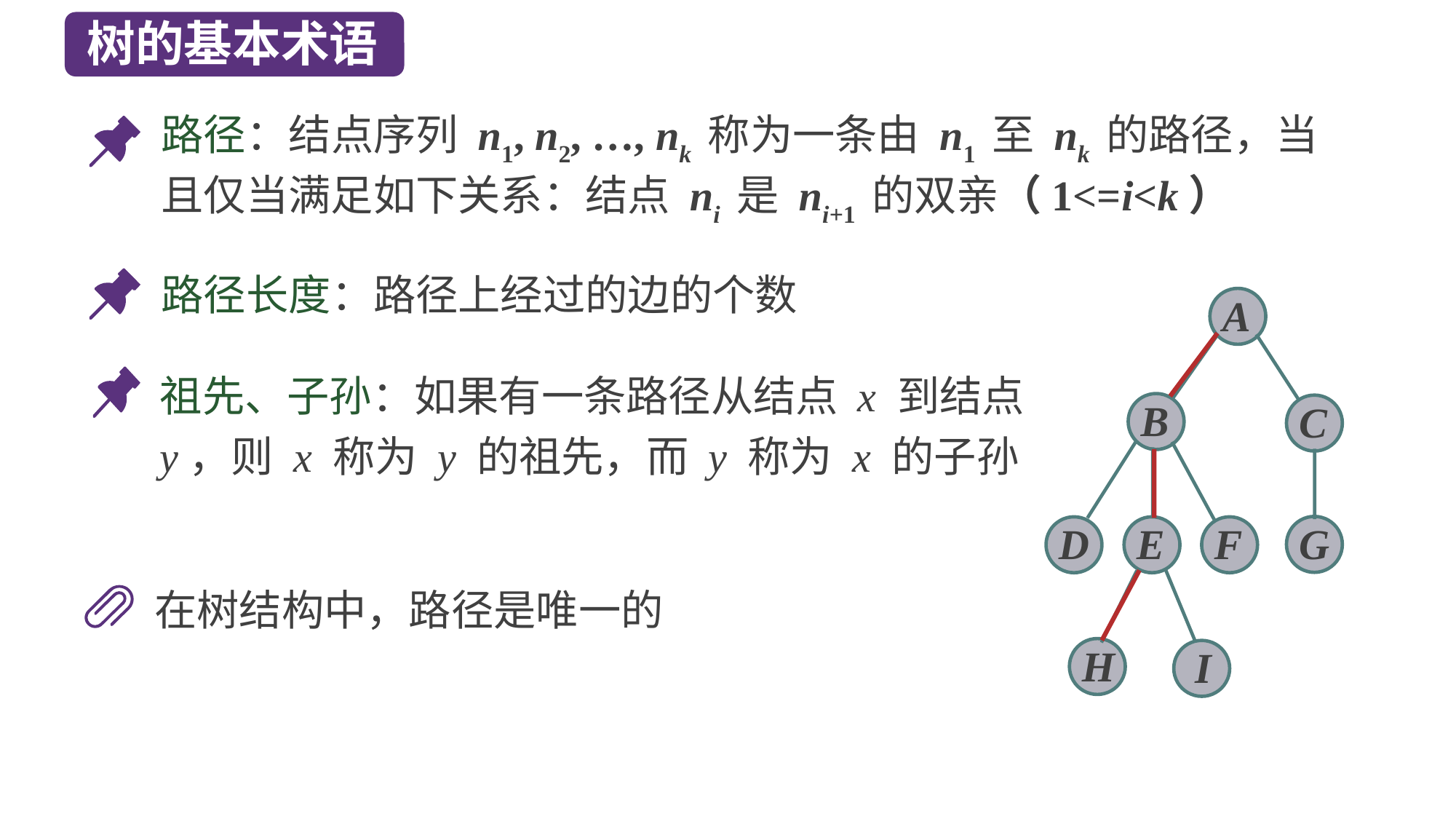

树的基本术语

路径：结点序列 n1, n2, …, nk 称为一条由 n1 至 nk 的路径，当且仅当满足如下关系：结点 ni 是 ni+1 的双亲（1<=i<k）

路径长度：路径上经过的边的个数
A

B
C

G
D
E
F

H
I

祖先、子孙：如果有一条路径从结点 x 到结点 y，则 x 称为 y 的祖先，而 y 称为 x 的子孙

在树结构中，路径是唯一的